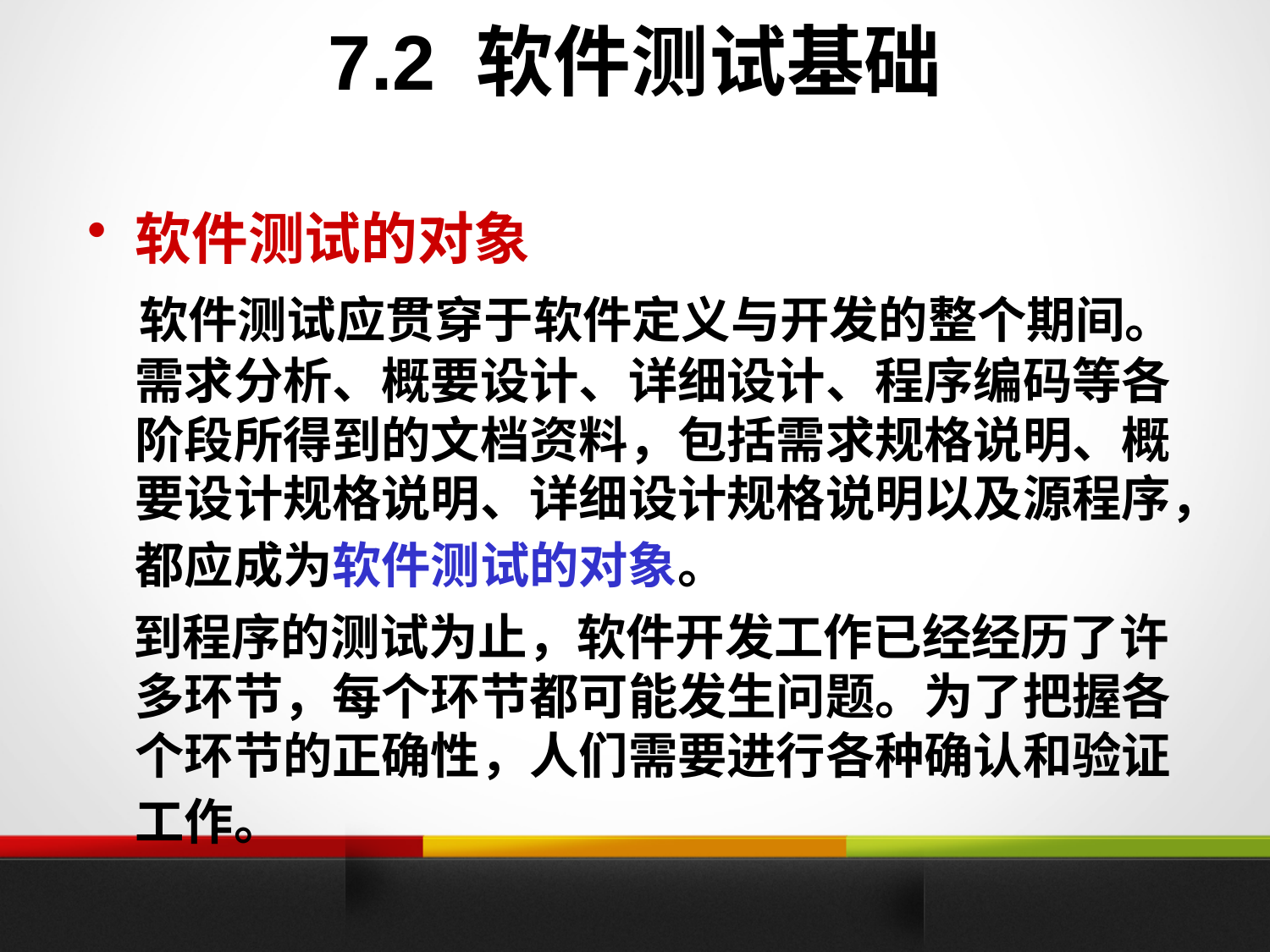

7.2 软件测试基础
软件测试的对象
   软件测试应贯穿于软件定义与开发的整个期间。需求分析、概要设计、详细设计、程序编码等各阶段所得到的文档资料，包括需求规格说明、概要设计规格说明、详细设计规格说明以及源程序，都应成为软件测试的对象。
   到程序的测试为止，软件开发工作已经经历了许多环节，每个环节都可能发生问题。为了把握各个环节的正确性，人们需要进行各种确认和验证工作。